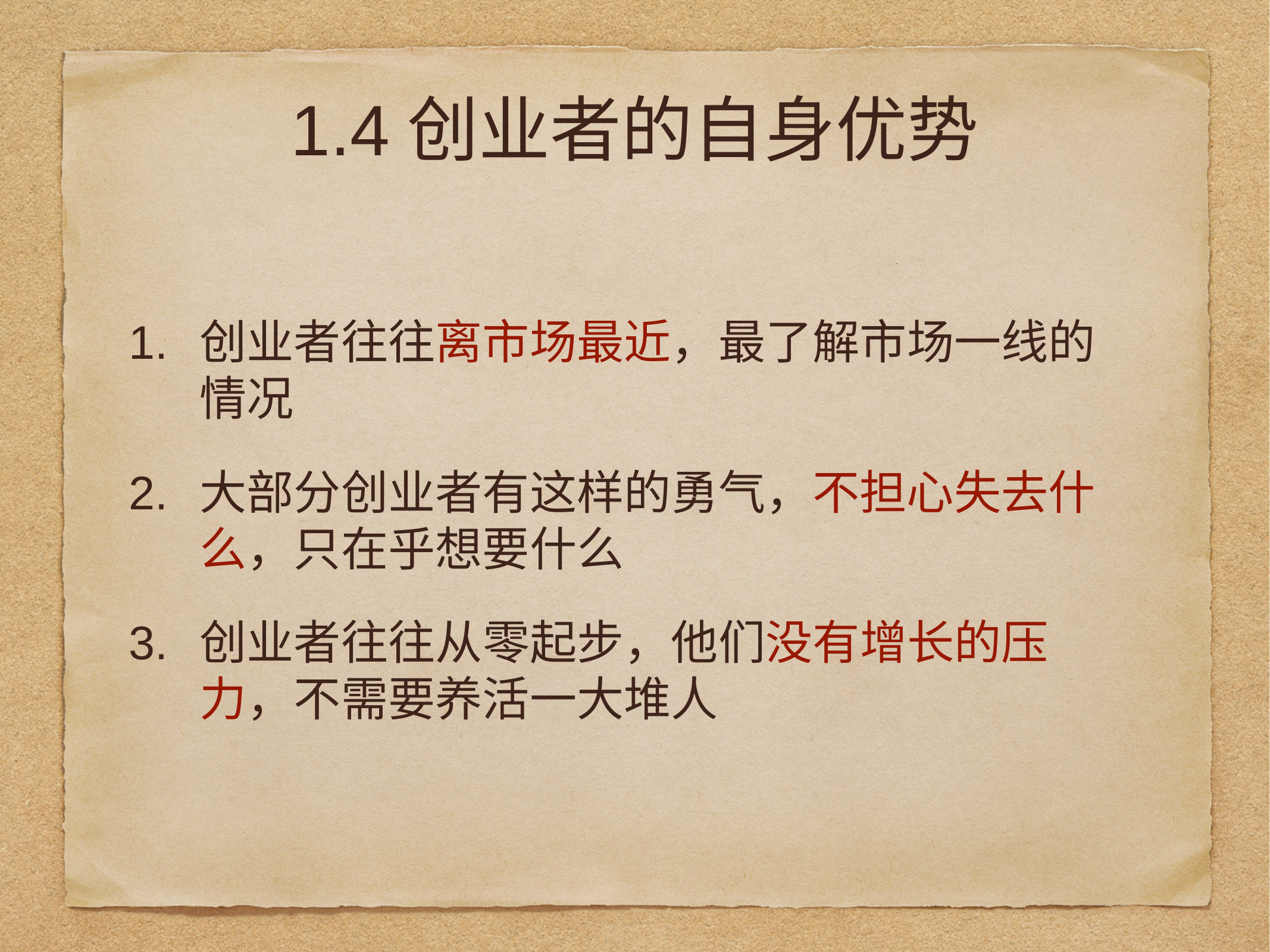

# 1.4创业者的自身优势
创业者往往离市场最近，最了解市场一线的情况
大部分创业者有这样的勇气，不担心失去什么，只在乎想要什么
创业者往往从零起步，他们没有增长的压力，不需要养活一大堆人